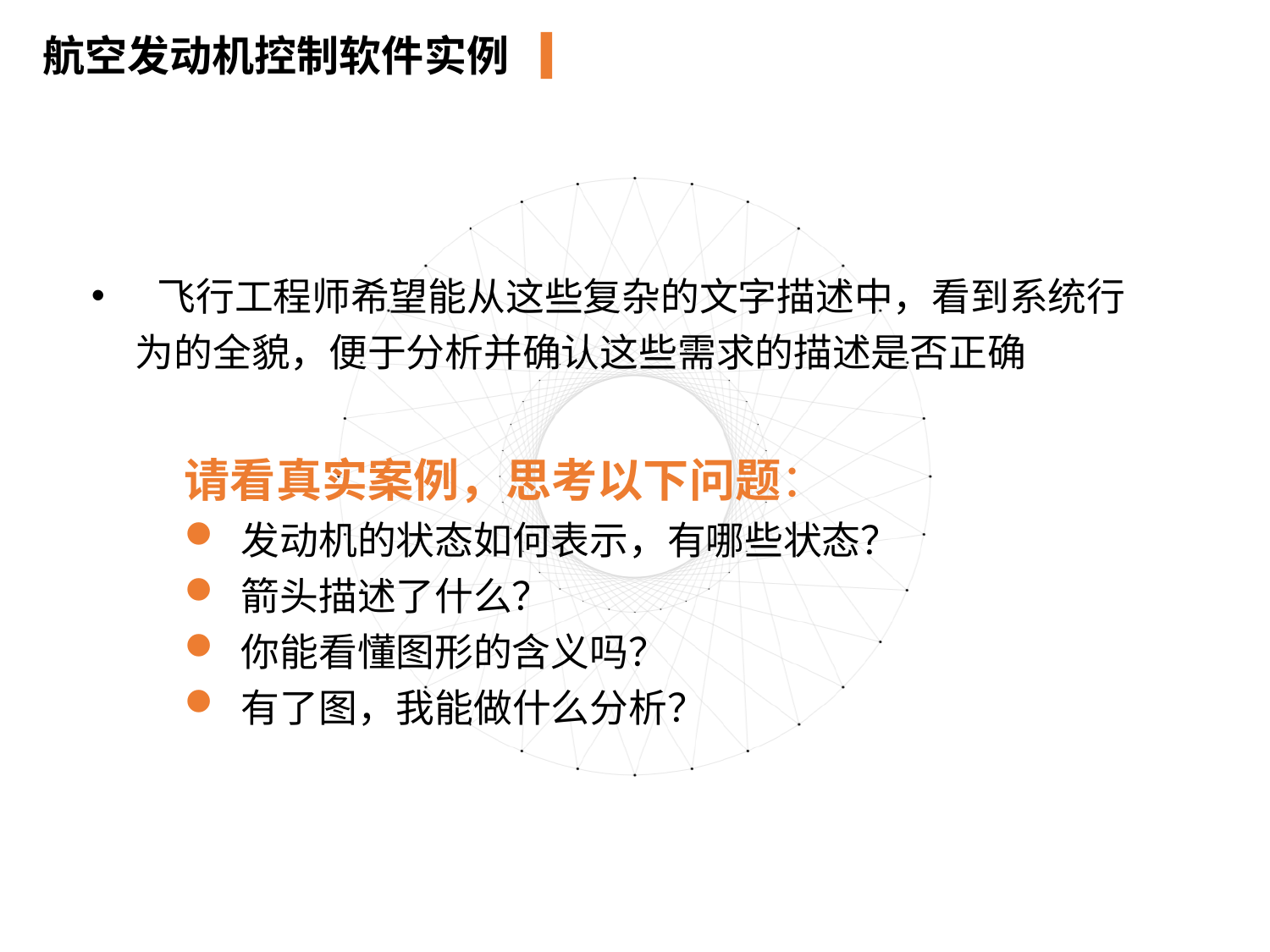

航空发动机控制软件实例

 飞行工程师希望能从这些复杂的文字描述中，看到系统行
    为的全貌，便于分析并确认这些需求的描述是否正确
请看真实案例，思考以下问题：
 发动机的状态如何表示，有哪些状态？
 箭头描述了什么？
 你能看懂图形的含义吗？
 有了图，我能做什么分析？